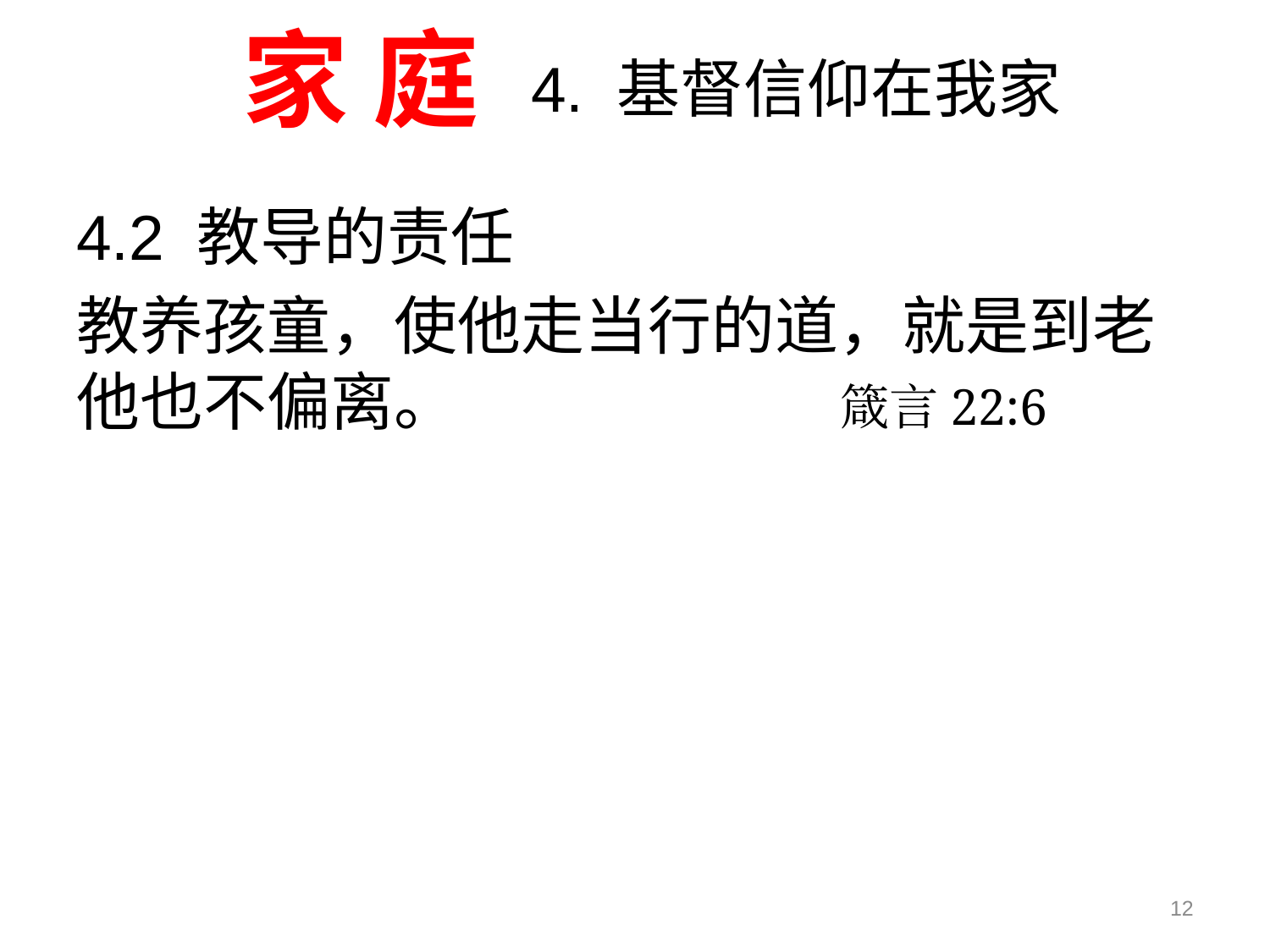

家 庭
4. 基督信仰在我家
4.2 教导的责任
教养孩童，使他走当行的道，就是到老他也不偏离。                           箴言22:6
12